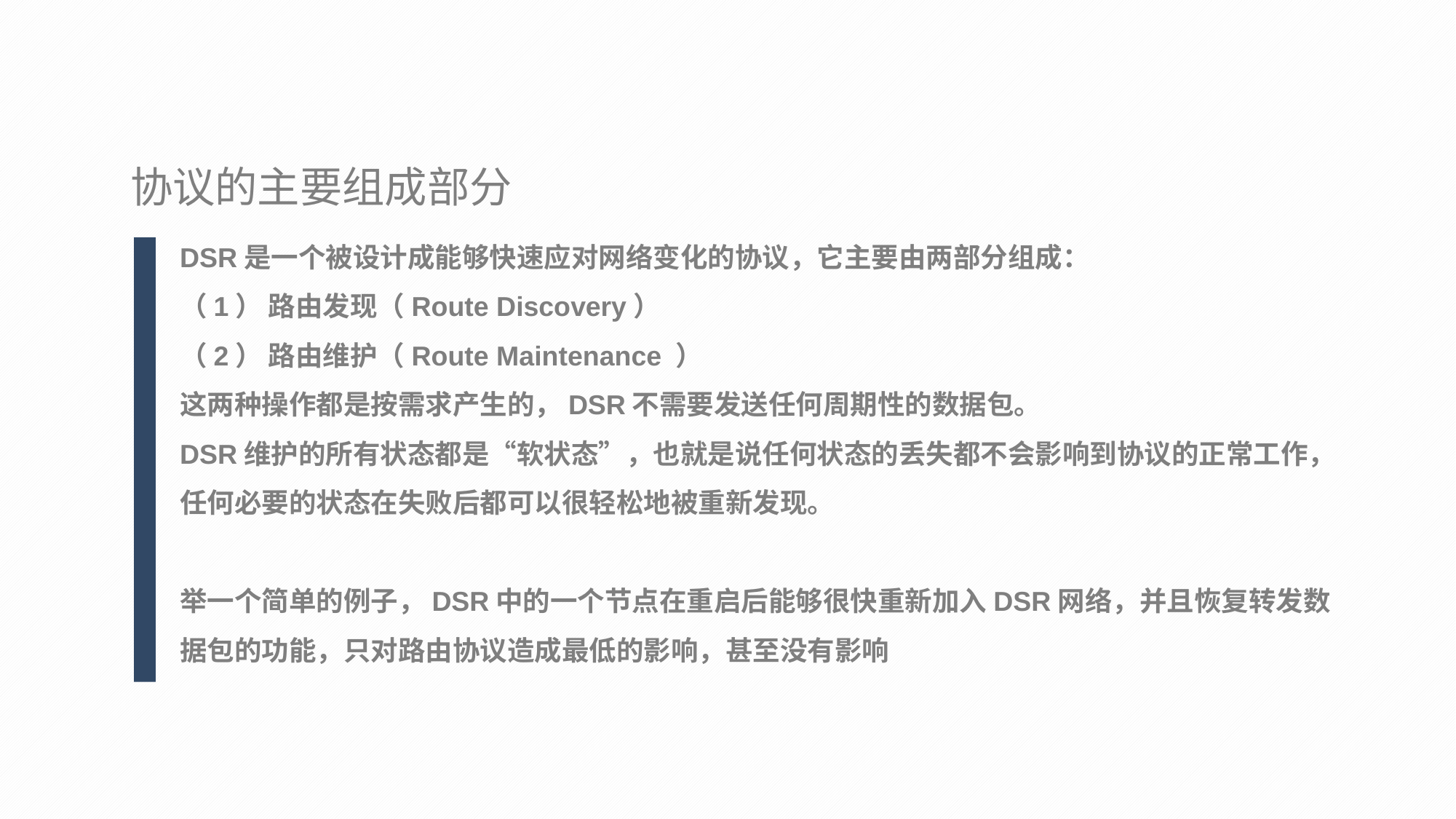

协议的主要组成部分
DSR是一个被设计成能够快速应对网络变化的协议，它主要由两部分组成：
（1） 路由发现（Route Discovery）
（2） 路由维护（Route Maintenance ）
这两种操作都是按需求产生的，DSR不需要发送任何周期性的数据包。
DSR维护的所有状态都是“软状态”，也就是说任何状态的丢失都不会影响到协议的正常工作，任何必要的状态在失败后都可以很轻松地被重新发现。

举一个简单的例子，DSR中的一个节点在重启后能够很快重新加入DSR网络，并且恢复转发数据包的功能，只对路由协议造成最低的影响，甚至没有影响